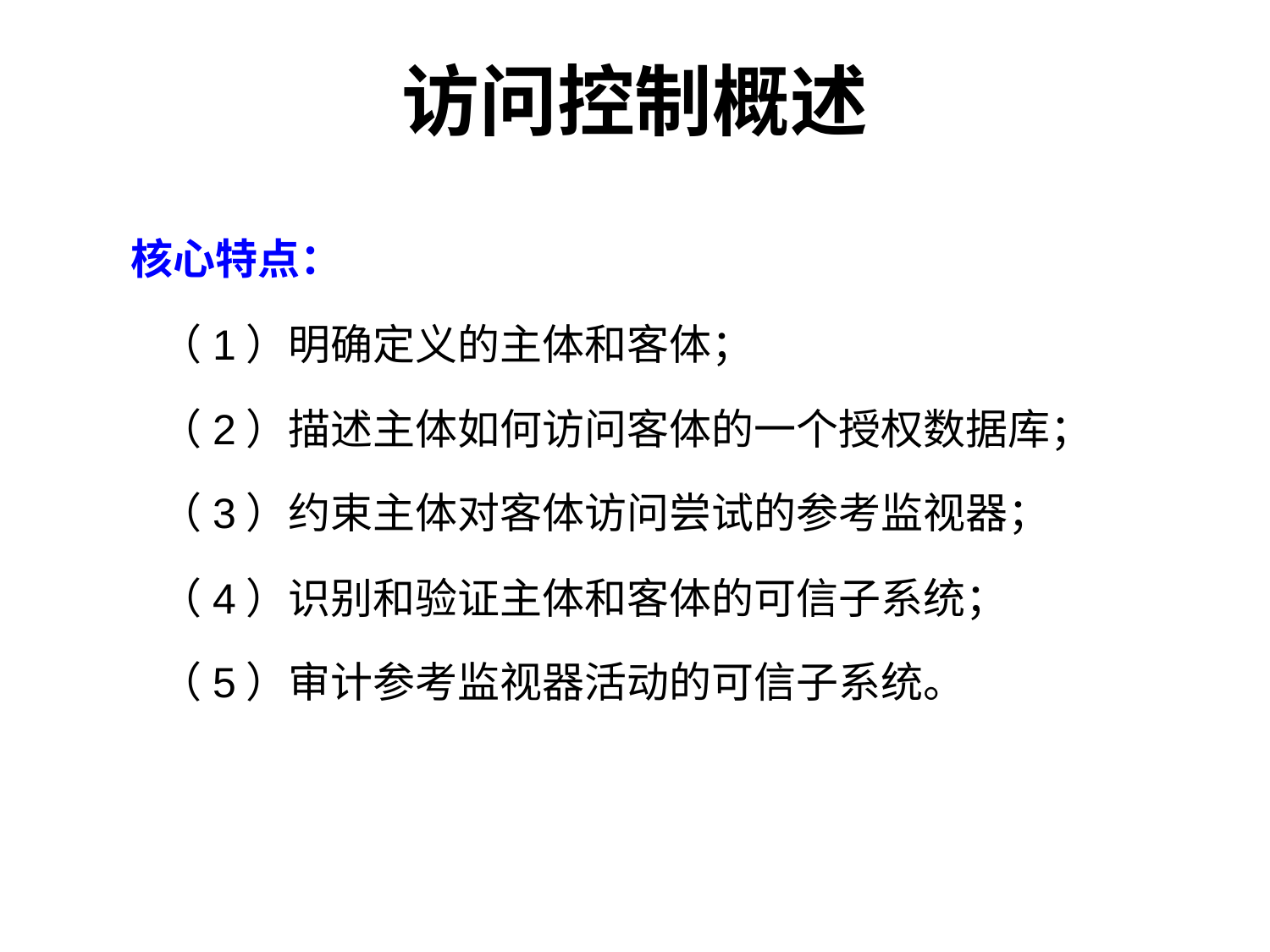

# 访问控制概述
核心特点：
  （1）明确定义的主体和客体；
  （2）描述主体如何访问客体的一个授权数据库；
  （3）约束主体对客体访问尝试的参考监视器；
  （4）识别和验证主体和客体的可信子系统；
  （5）审计参考监视器活动的可信子系统。